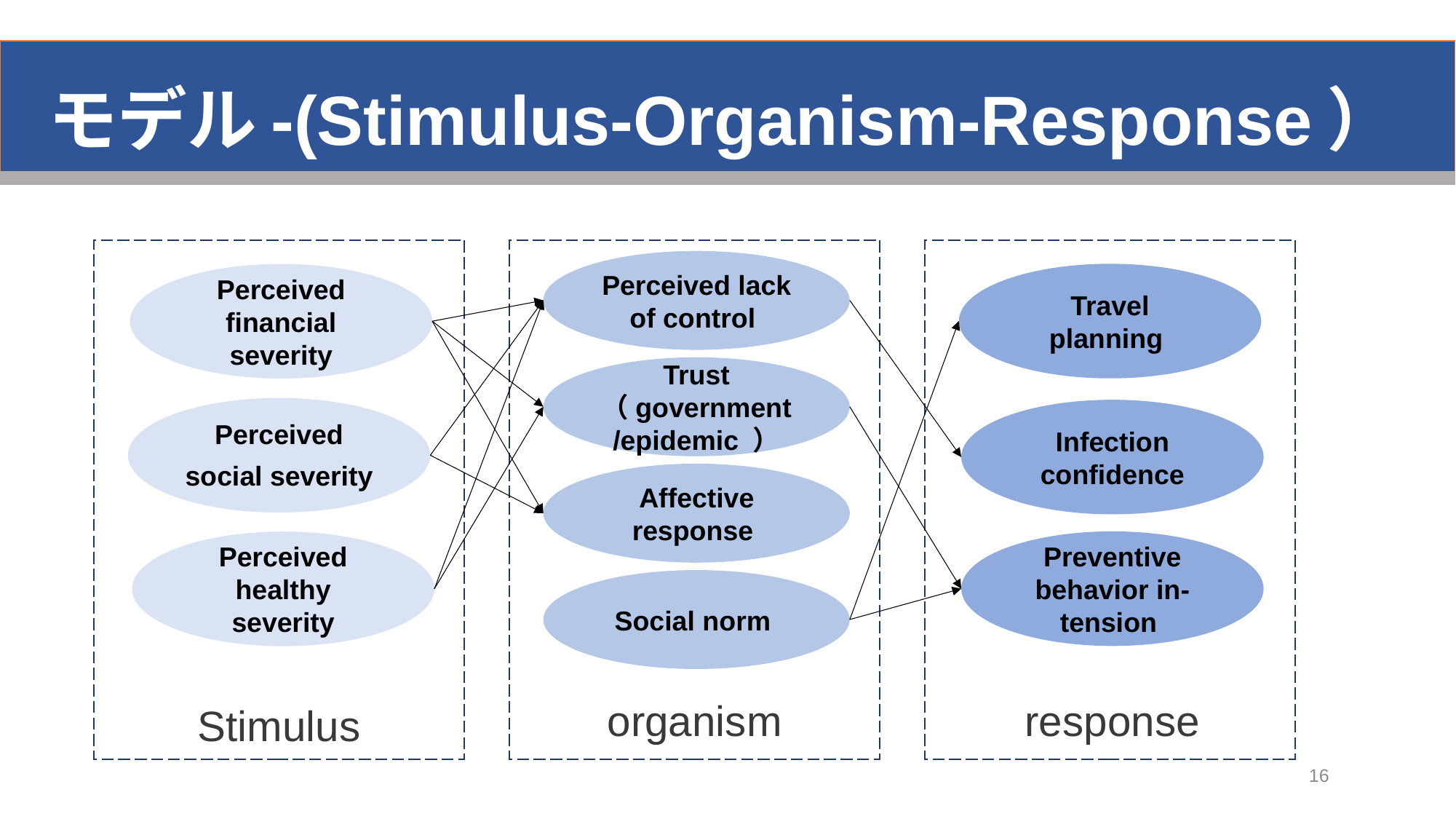

# モデル-(Stimulus-Organism-Response）

Perceived lack of control
Travel planning
Perceived financial severity
Trust （government/epidemic ）
Perceived social severity
Infection confidence
Affective response
Preventive behavior in-tension
Perceived healthy severity
Social norm
organism
response
Stimulus
16